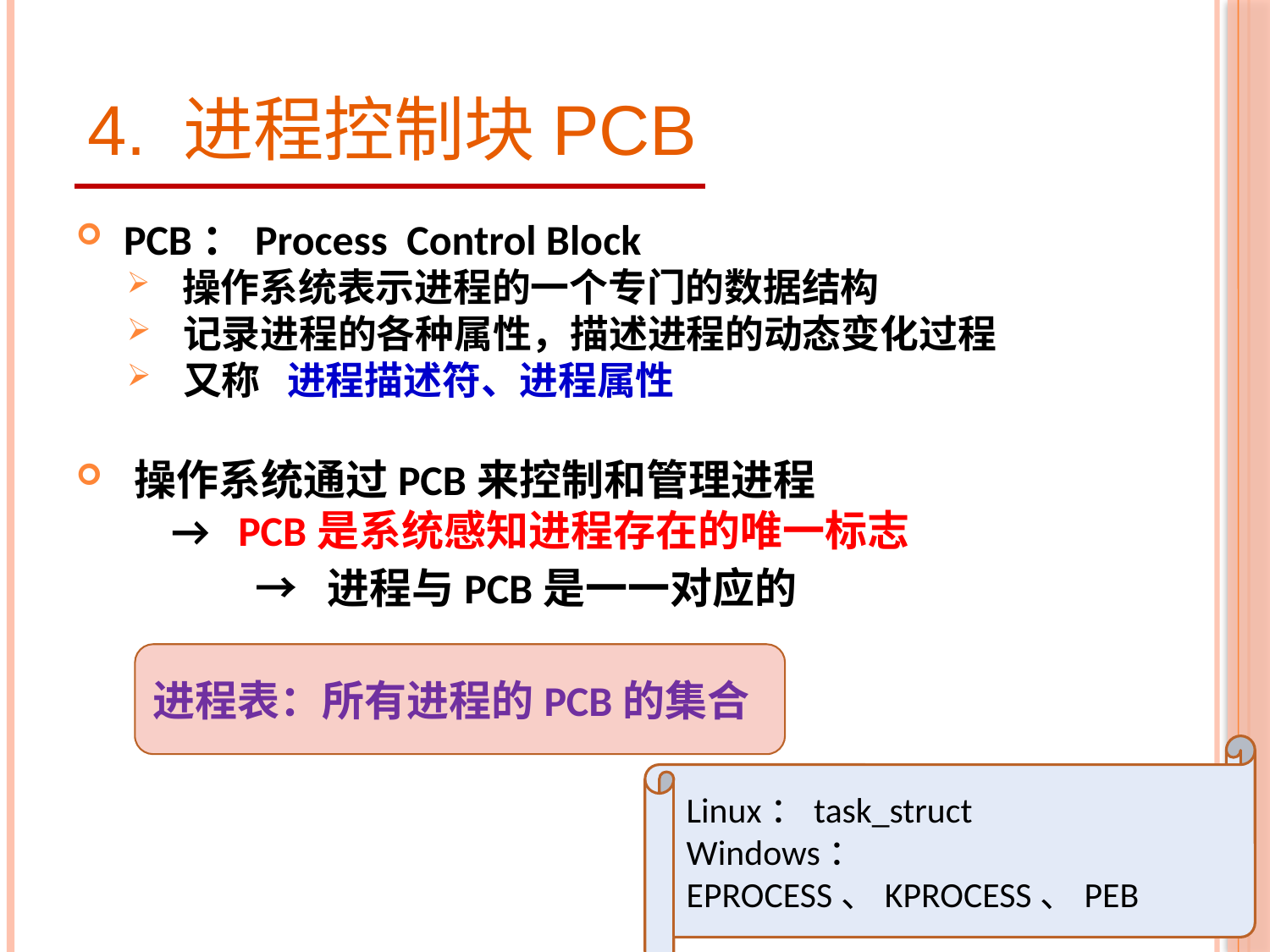

# 4. 进程控制块PCB
 PCB：Process  Control Block
 操作系统表示进程的一个专门的数据结构
 记录进程的各种属性，描述进程的动态变化过程
 又称   进程描述符、进程属性

 操作系统通过PCB来控制和管理进程
          →   PCB是系统感知进程存在的唯一标志
                →  进程与PCB是一一对应的

进程表：所有进程的PCB的集合
Linux：task_struct
Windows：EPROCESS、KPROCESS、PEB